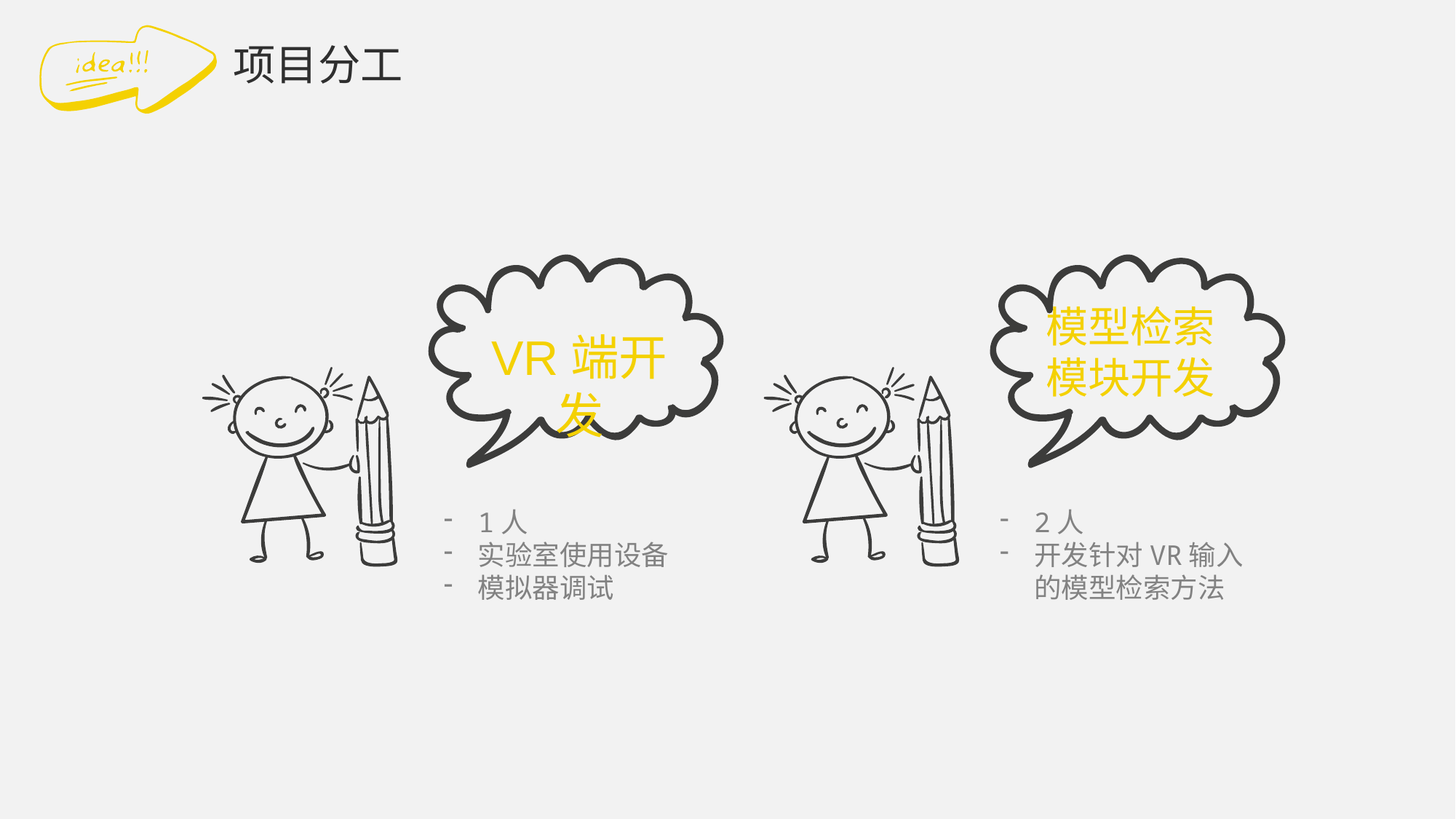

项目分工

模型检索
模块开发
VR端开发

1人
实验室使用设备
模拟器调试
2人
开发针对VR输入的模型检索方法